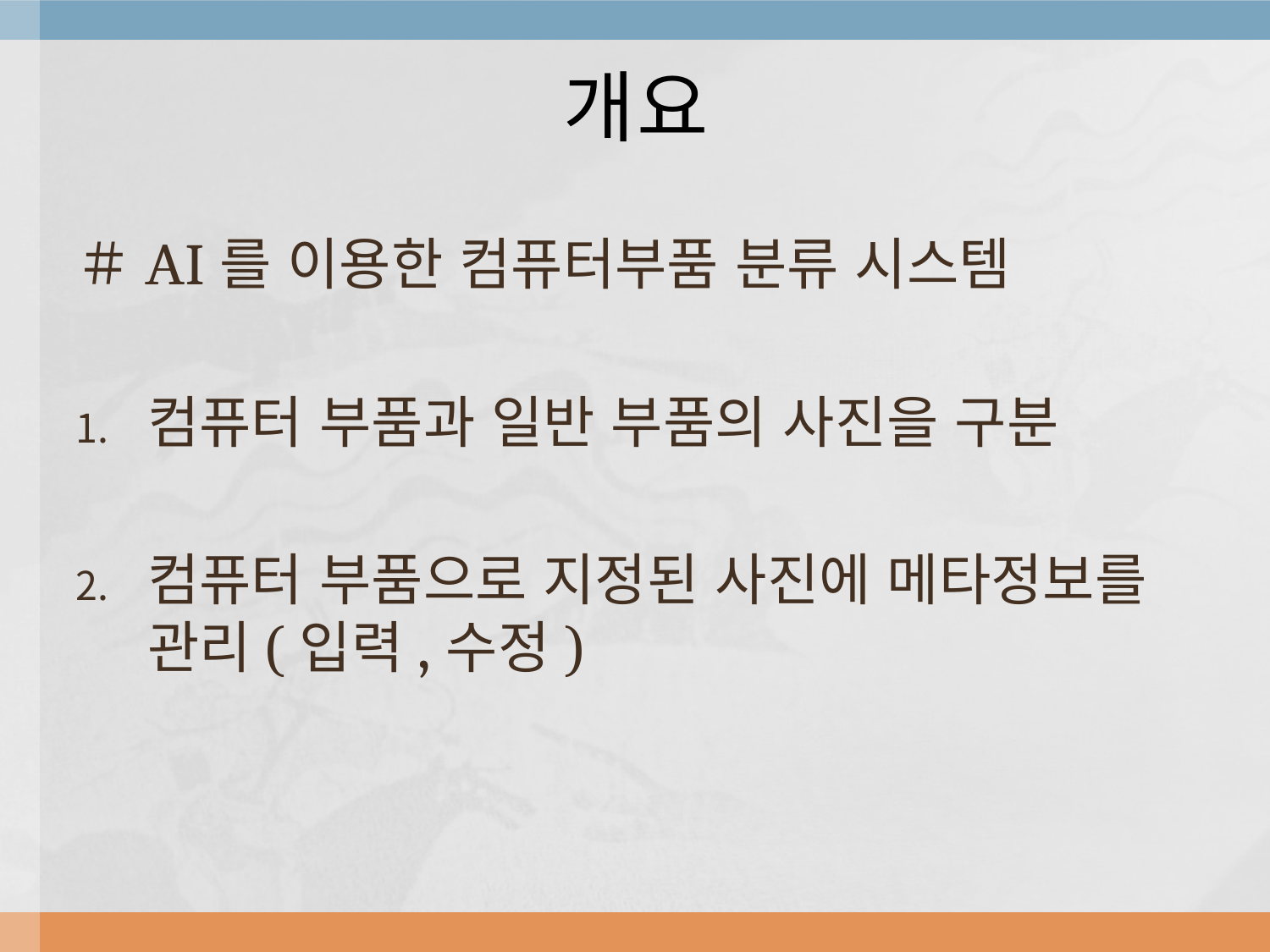

# 개요
＃AI를 이용한 컴퓨터부품 분류 시스템

컴퓨터 부품과 일반 부품의 사진을 구분

컴퓨터 부품으로 지정된 사진에 메타정보를 관리(입력,수정)